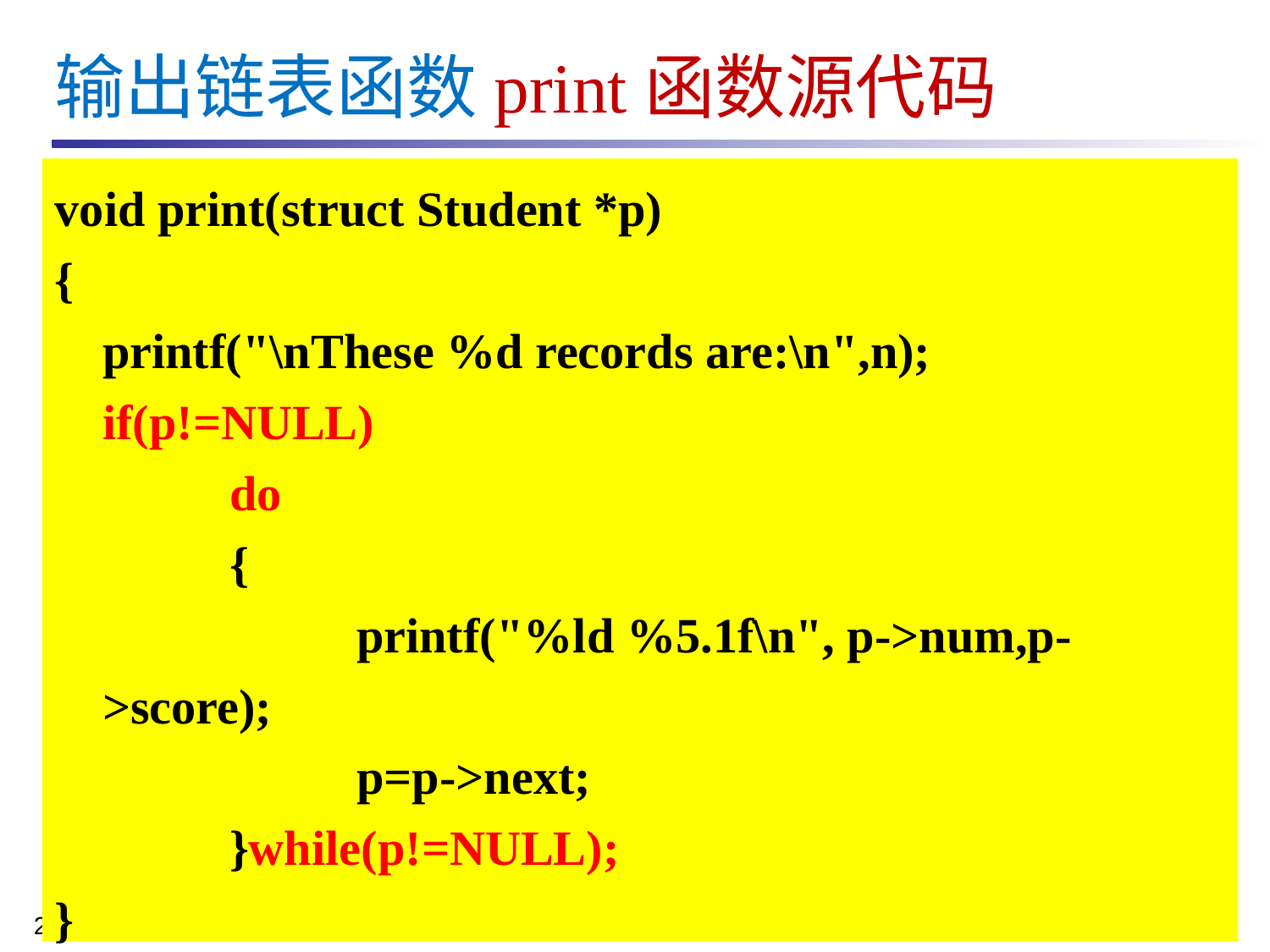

输出链表函数print函数源代码
void print(struct Student *p)
{
	printf("\nThese %d records are:\n",n);
	if(p!=NULL)
		do
		{
			printf("%ld %5.1f\n", p->num,p->score);
			p=p->next;
		}while(p!=NULL);
}
2023/12/5
王化雨 whuayu000@163.com 13306442222
43/45